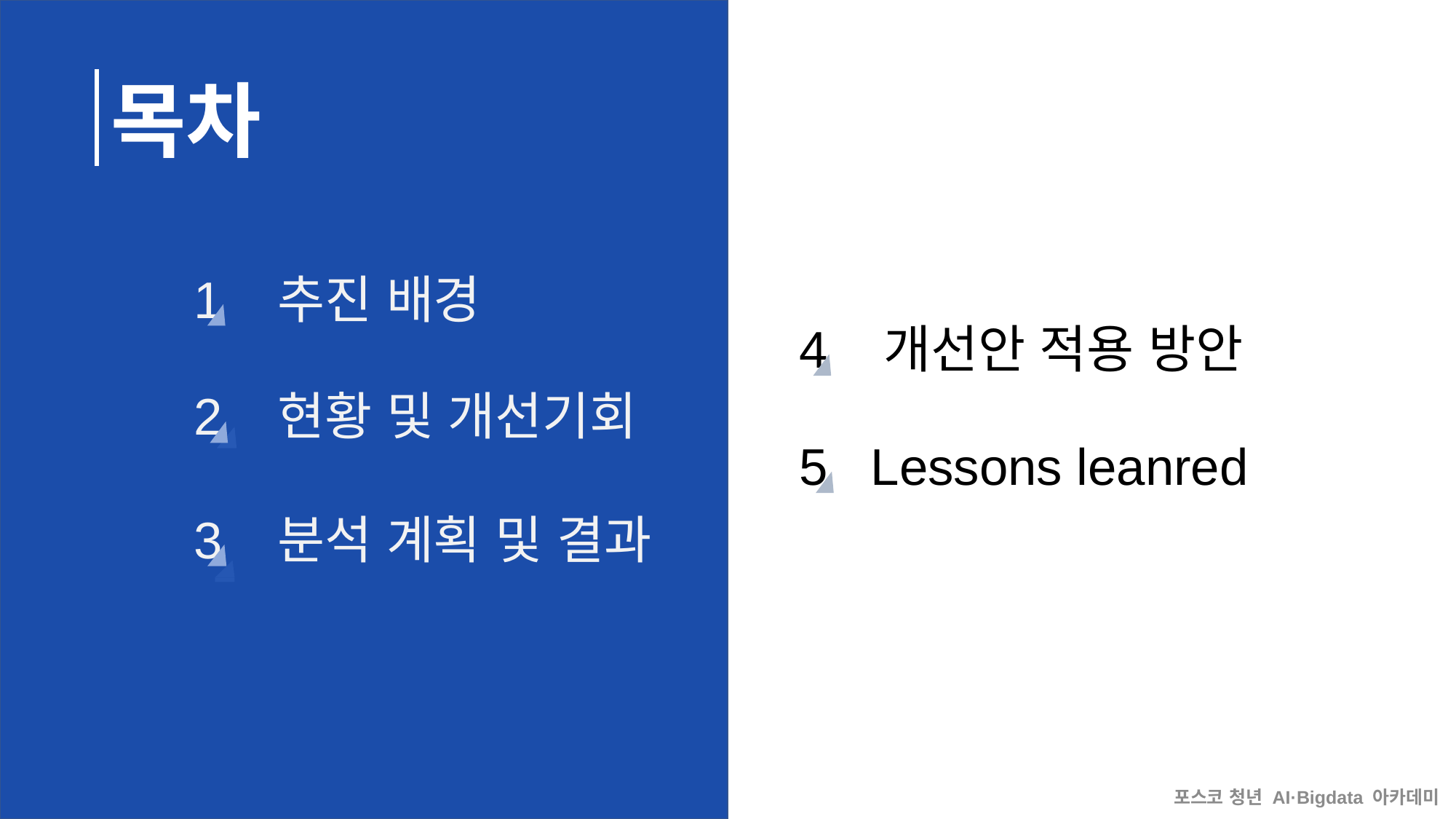

# 목차
1   추진 배경

4   개선안 적용 방안

2   현황 및 개선기회

5   Lessons leanred

3   분석 계획 및 결과

포스코 청년 AI·Bigdata 아카데미